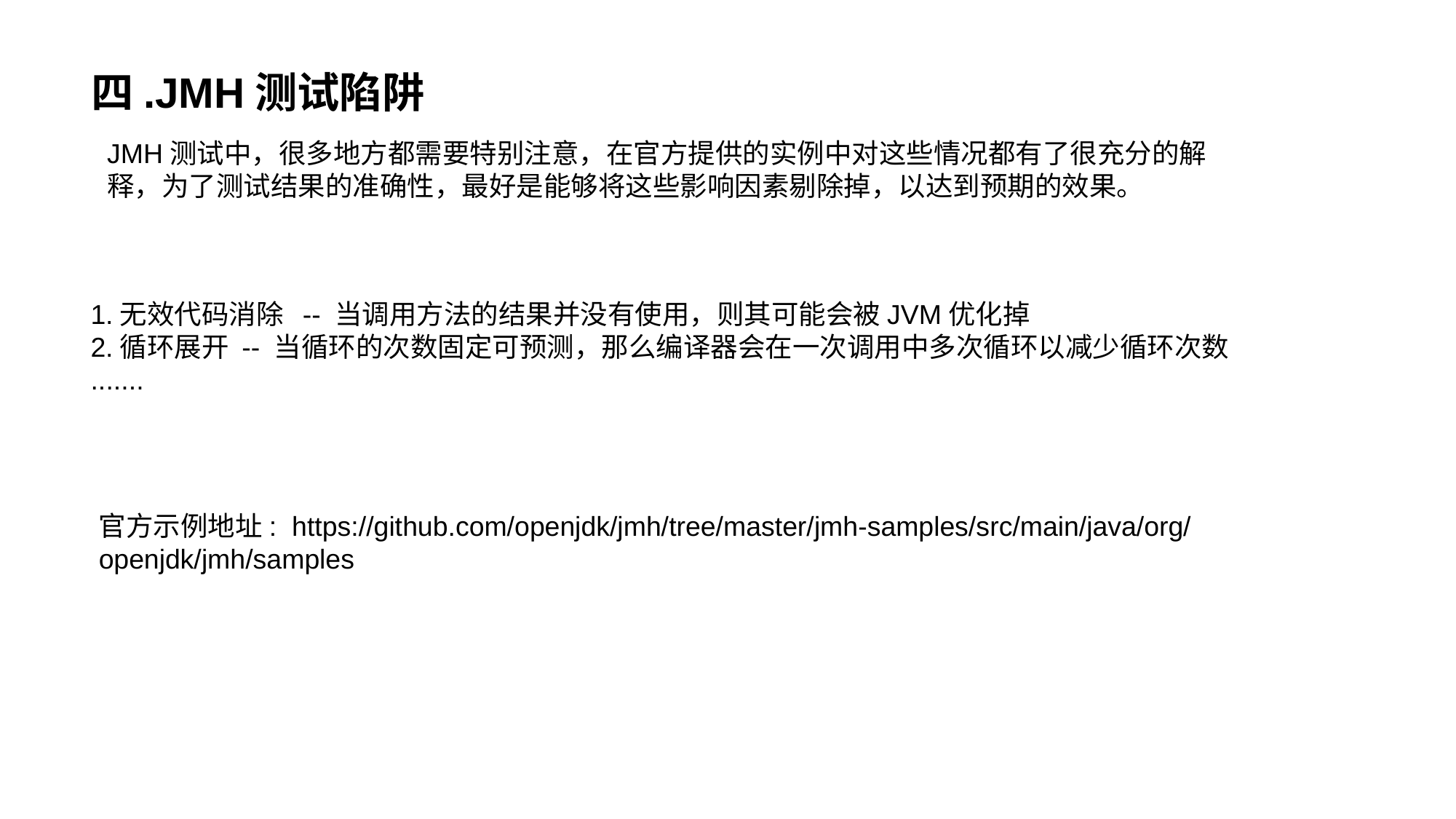

# 四.JMH测试陷阱
JMH测试中，很多地方都需要特别注意，在官方提供的实例中对这些情况都有了很充分的解释，为了测试结果的准确性，最好是能够将这些影响因素剔除掉，以达到预期的效果。
1.无效代码消除  -- 当调用方法的结果并没有使用，则其可能会被JVM优化掉
2.循环展开 -- 当循环的次数固定可预测，那么编译器会在一次调用中多次循环以减少循环次数
.......
官方示例地址:  https://github.com/openjdk/jmh/tree/master/jmh-samples/src/main/java/org/openjdk/jmh/samples
12